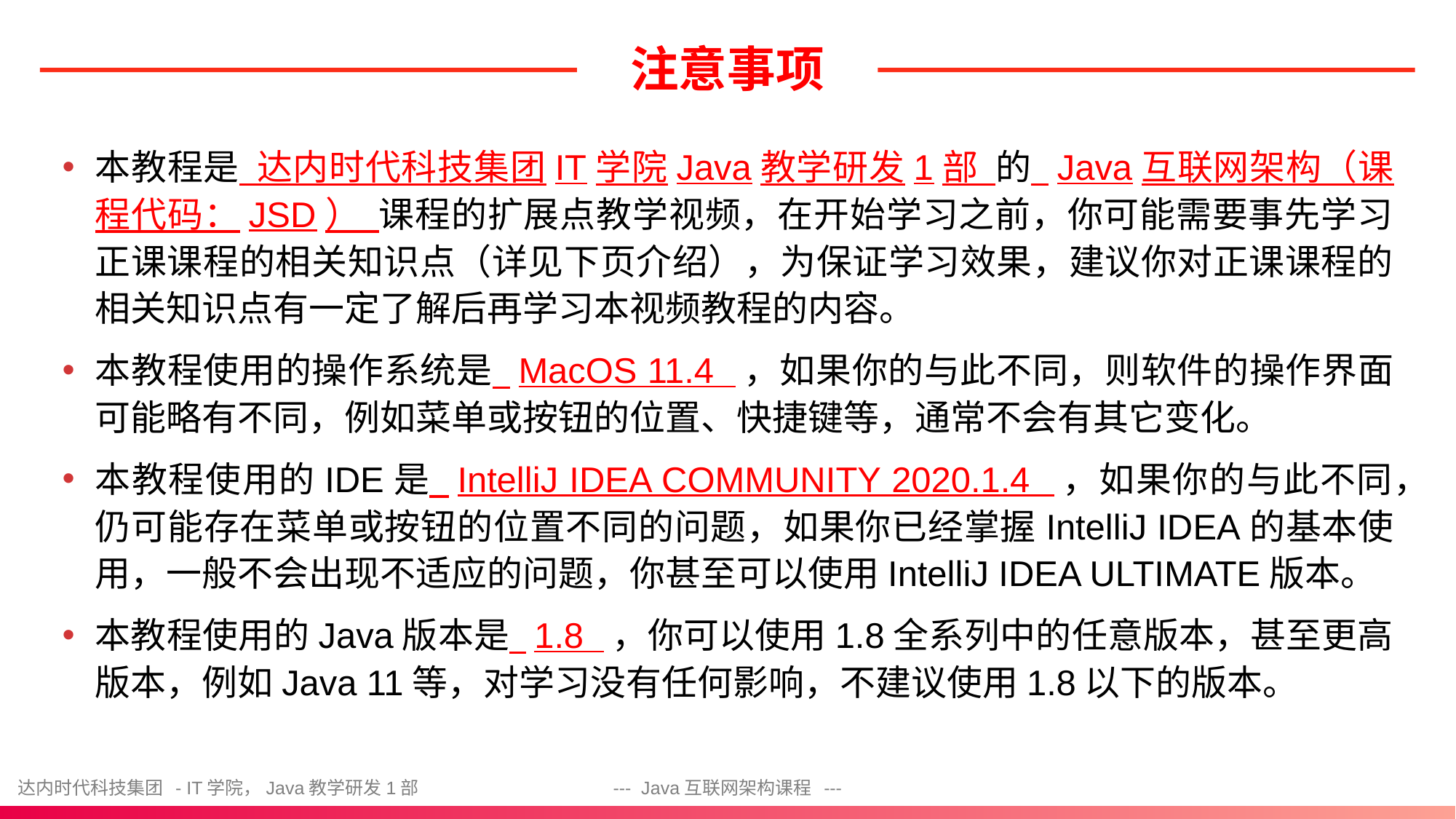

本教程是  达内时代科技集团IT学院Java教学研发1部  的  Java互联网架构（课程代码：JSD）  课程的扩展点教学视频，在开始学习之前，你可能需要事先学习正课课程的相关知识点（详见下页介绍），为保证学习效果，建议你对正课课程的相关知识点有一定了解后再学习本视频教程的内容。
本教程使用的操作系统是  MacOS 11.4  ，如果你的与此不同，则软件的操作界面可能略有不同，例如菜单或按钮的位置、快捷键等，通常不会有其它变化。
本教程使用的IDE是  IntelliJ IDEA COMMUNITY 2020.1.4  ，如果你的与此不同，仍可能存在菜单或按钮的位置不同的问题，如果你已经掌握IntelliJ IDEA的基本使用，一般不会出现不适应的问题，你甚至可以使用IntelliJ IDEA ULTIMATE版本。
本教程使用的Java版本是  1.8  ，你可以使用1.8全系列中的任意版本，甚至更高版本，例如Java 11等，对学习没有任何影响，不建议使用1.8以下的版本。